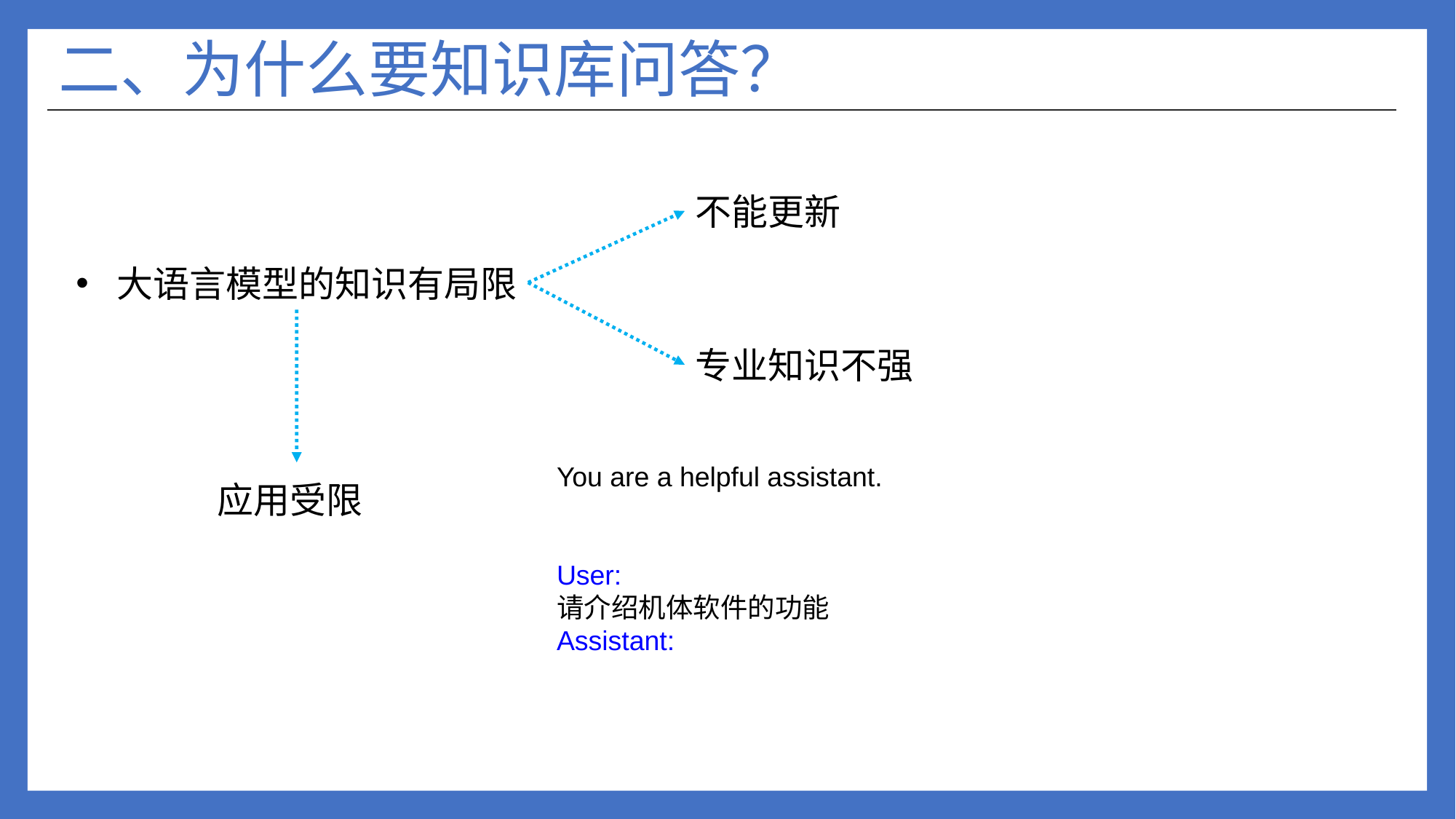

# 二、为什么要知识库问答？
不能更新
大语言模型的知识有局限
专业知识不强
You are a helpful assistant.

User:
请介绍机体软件的功能
Assistant:
应用受限